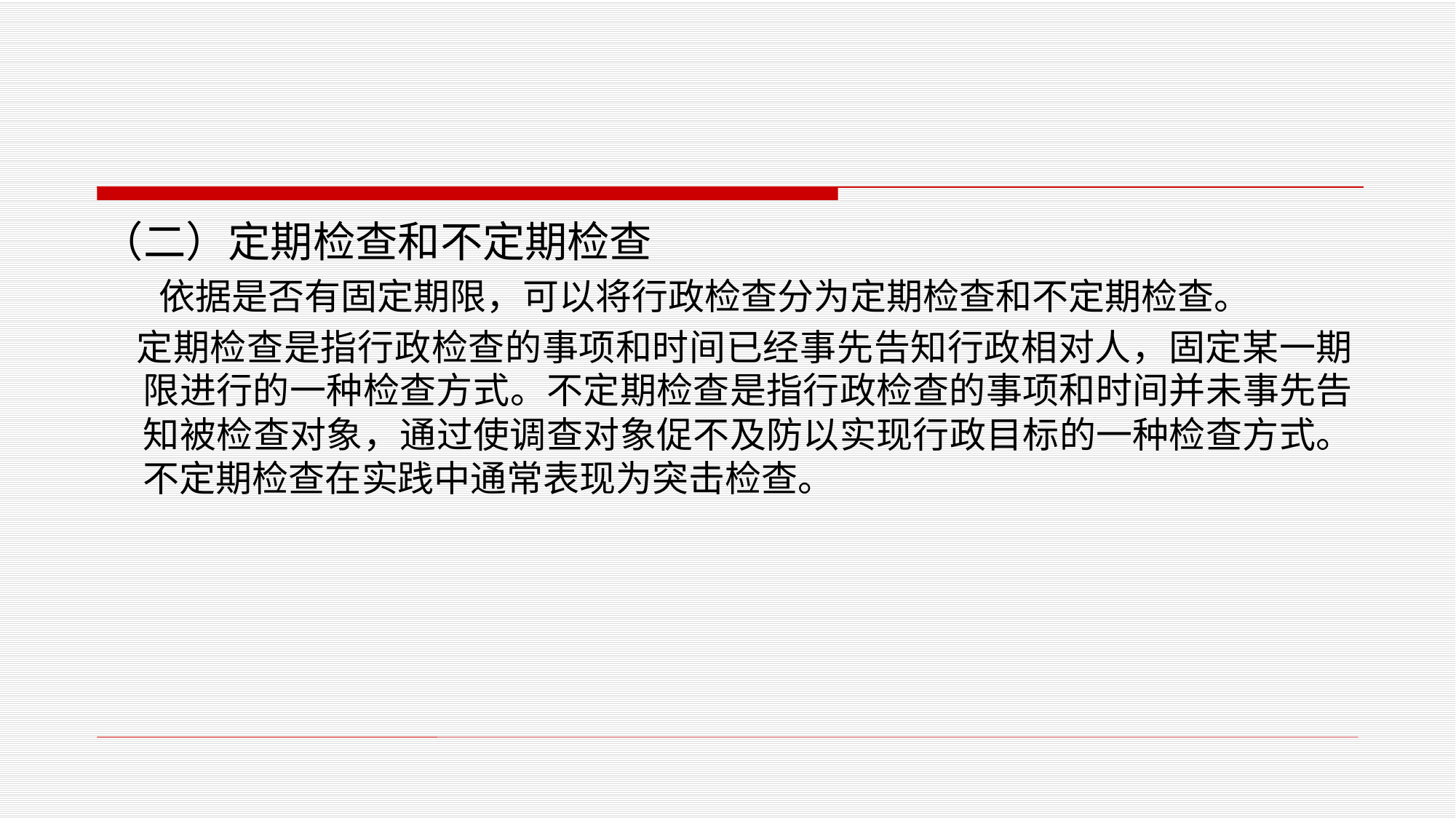

#
（二）定期检查和不定期检查
      依据是否有固定期限，可以将行政检查分为定期检查和不定期检查。
   定期检查是指行政检查的事项和时间已经事先告知行政相对人，固定某一期限进行的一种检查方式。不定期检查是指行政检查的事项和时间并未事先告知被检查对象，通过使调查对象促不及防以实现行政目标的一种检查方式。不定期检查在实践中通常表现为突击检查。